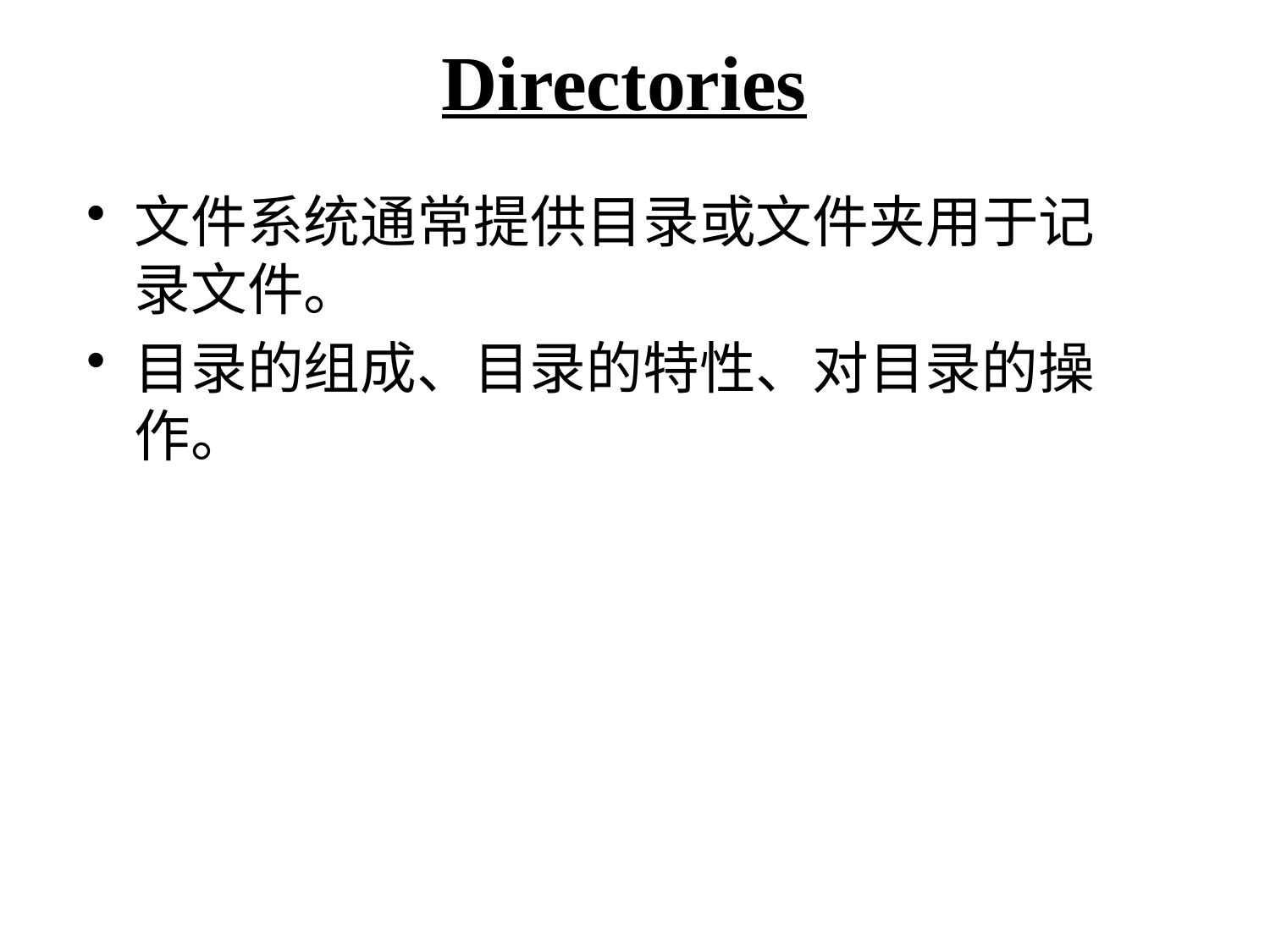

# Directories
文件系统通常提供目录或文件夹用于记录文件。
目录的组成、目录的特性、对目录的操作。